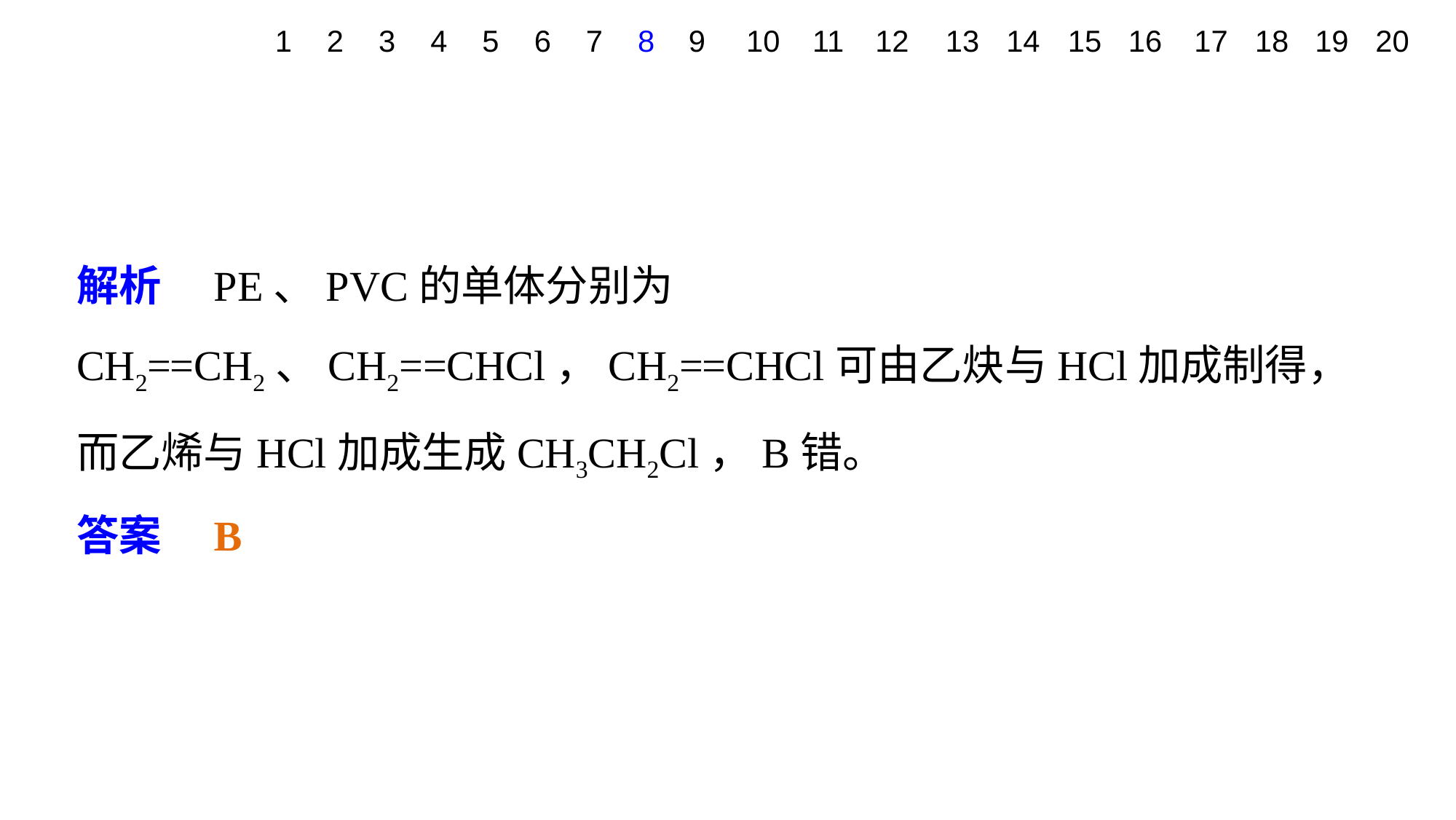

1
2
3
4
5
6
7
8
9
10
11
12
13
14
15
16
17
18
19
20
解析　PE、PVC的单体分别为CH2==CH2、CH2==CHCl，CH2==CHCl可由乙炔与HCl加成制得，而乙烯与HCl加成生成CH3CH2Cl，B错。
答案　B